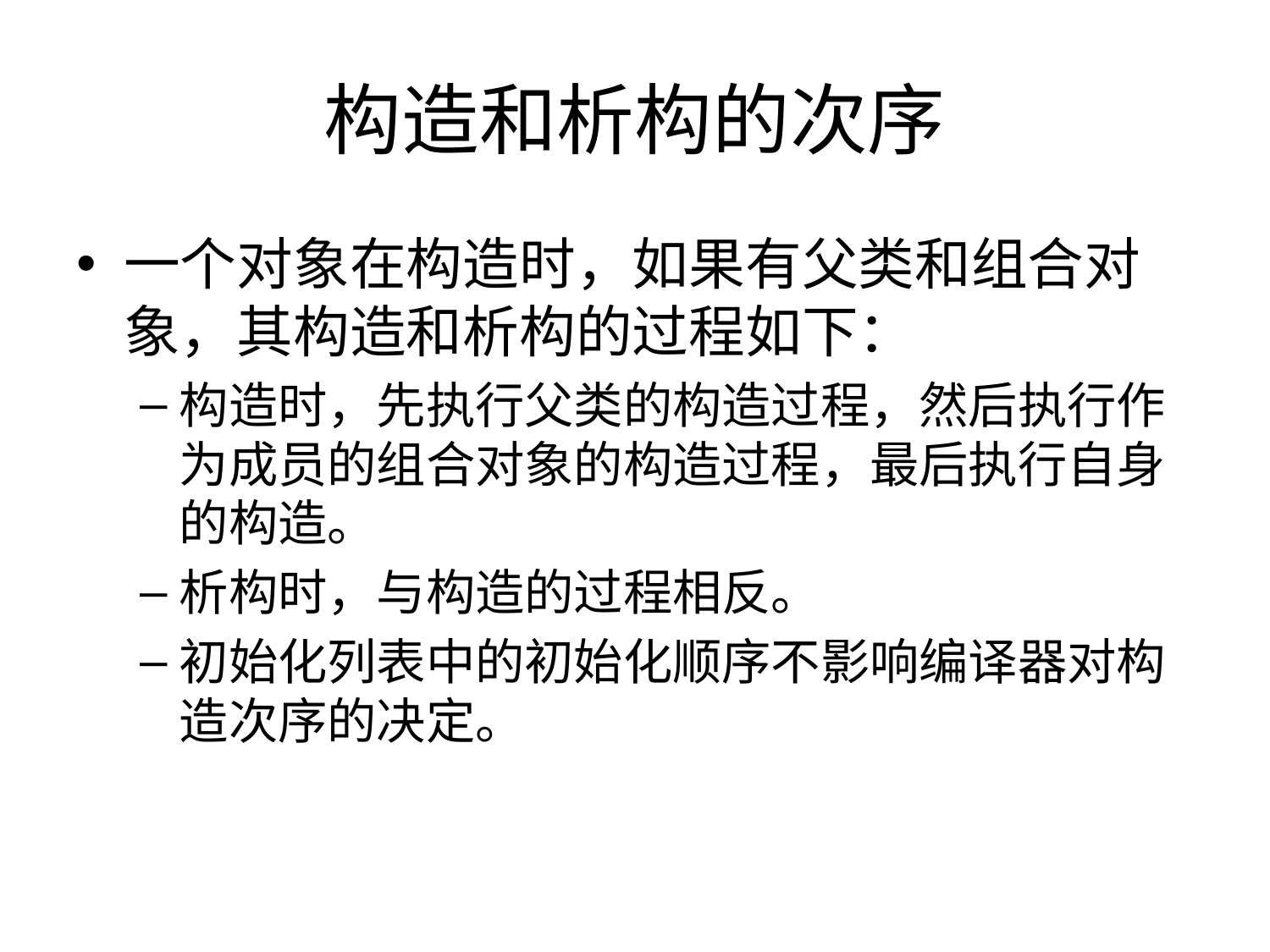

# 构造和析构的次序
一个对象在构造时，如果有父类和组合对象，其构造和析构的过程如下：
构造时，先执行父类的构造过程，然后执行作为成员的组合对象的构造过程，最后执行自身的构造。
析构时，与构造的过程相反。
初始化列表中的初始化顺序不影响编译器对构造次序的决定。